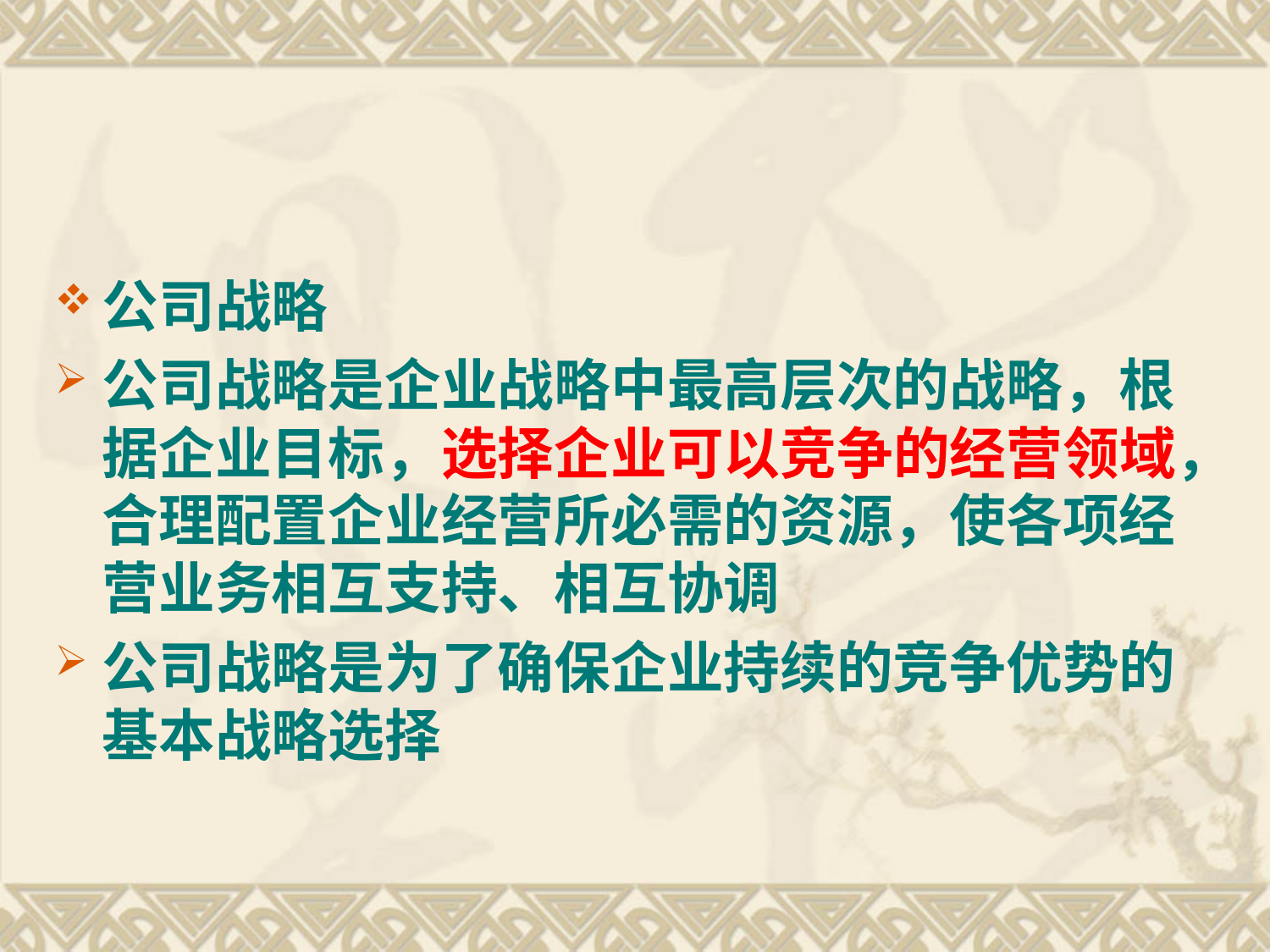

#
公司战略
公司战略是企业战略中最高层次的战略，根据企业目标，选择企业可以竞争的经营领域，合理配置企业经营所必需的资源，使各项经营业务相互支持、相互协调
公司战略是为了确保企业持续的竞争优势的基本战略选择